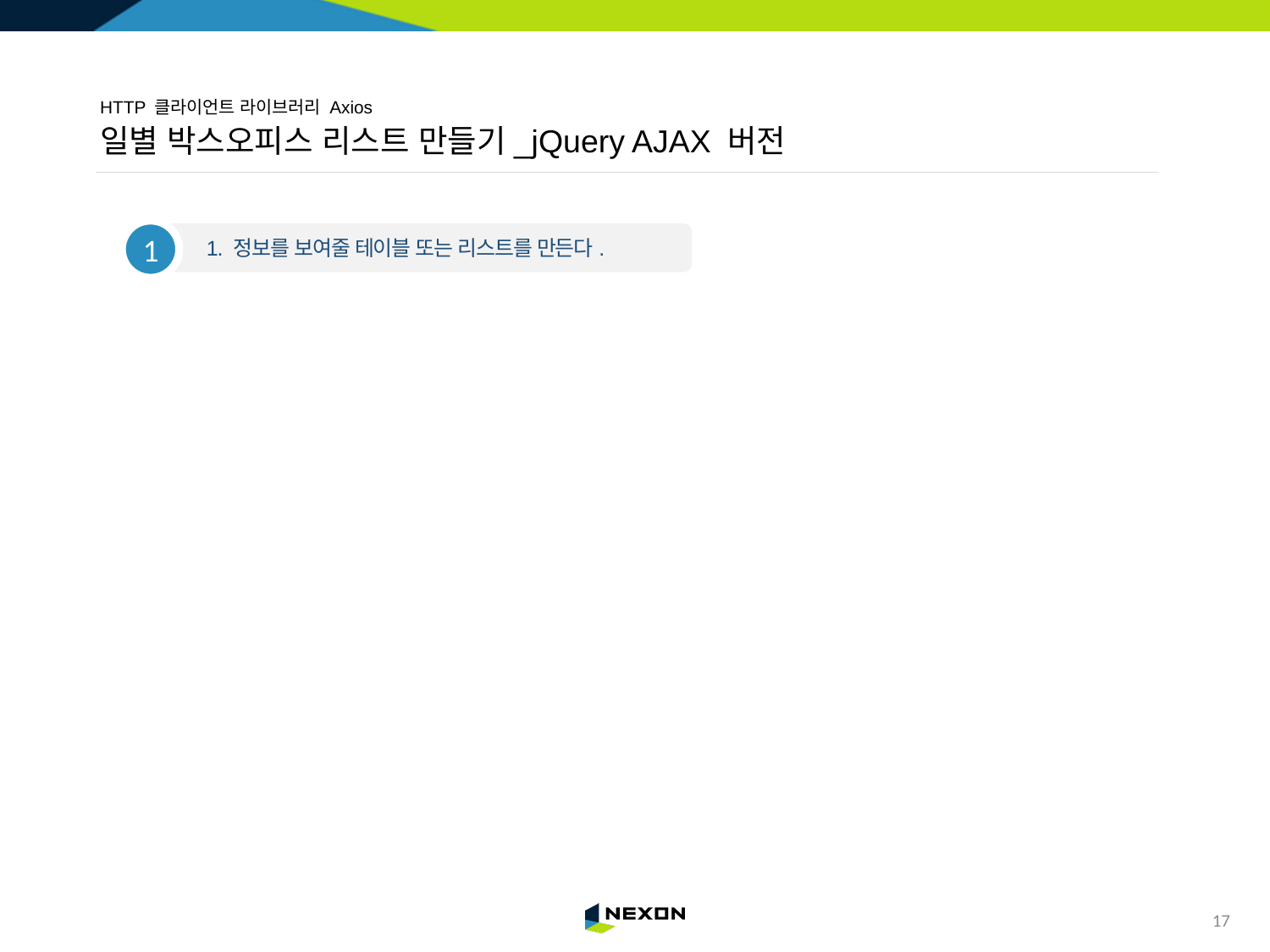

# HTTP 클라이언트 라이브러리 Axios 일별 박스오피스 리스트 만들기_jQuery AJAX 버전
1
1. 정보를 보여줄 테이블 또는 리스트를 만든다.
17